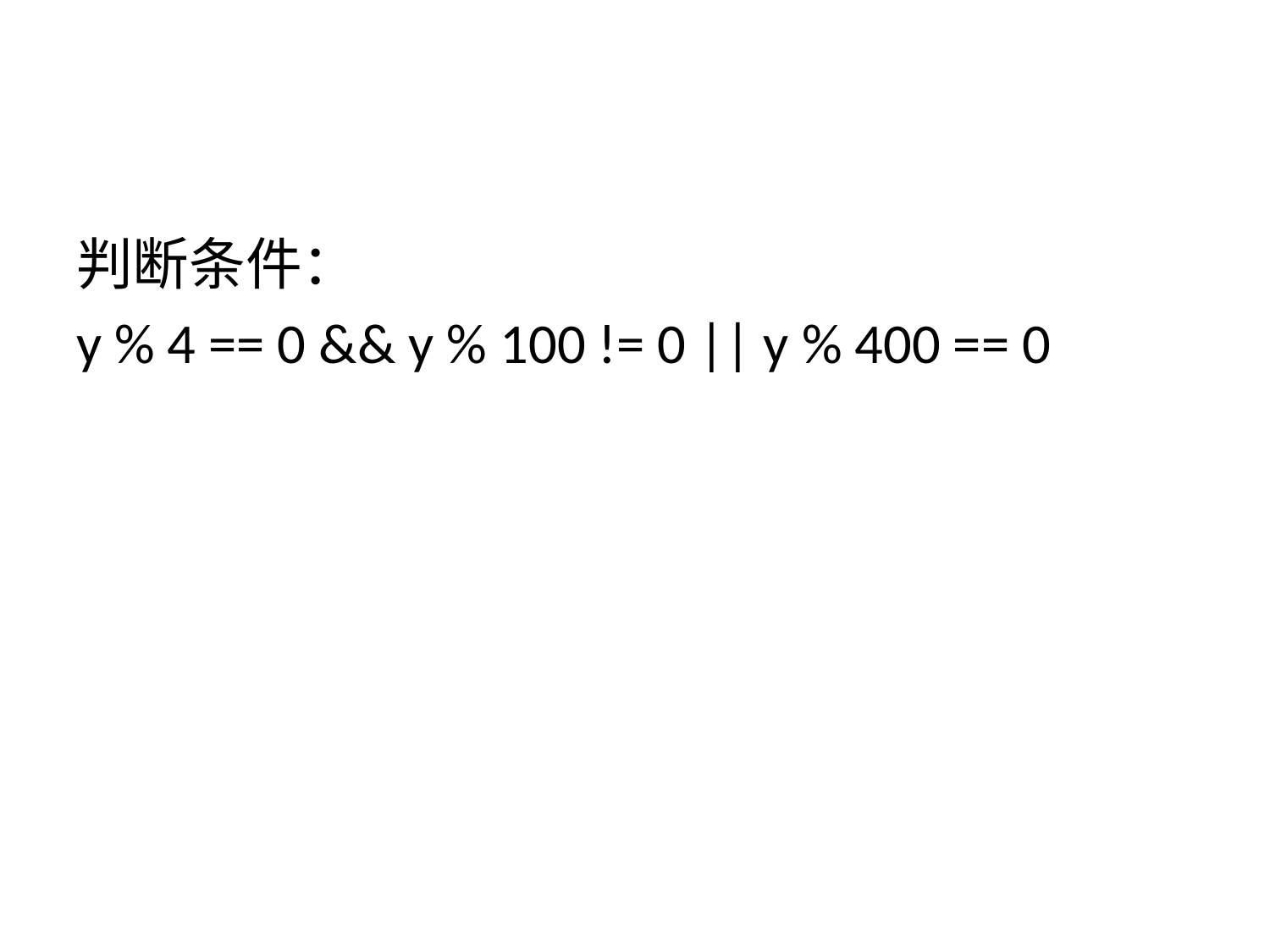

判断条件：
y % 4 == 0 && y % 100 != 0 || y % 400 == 0